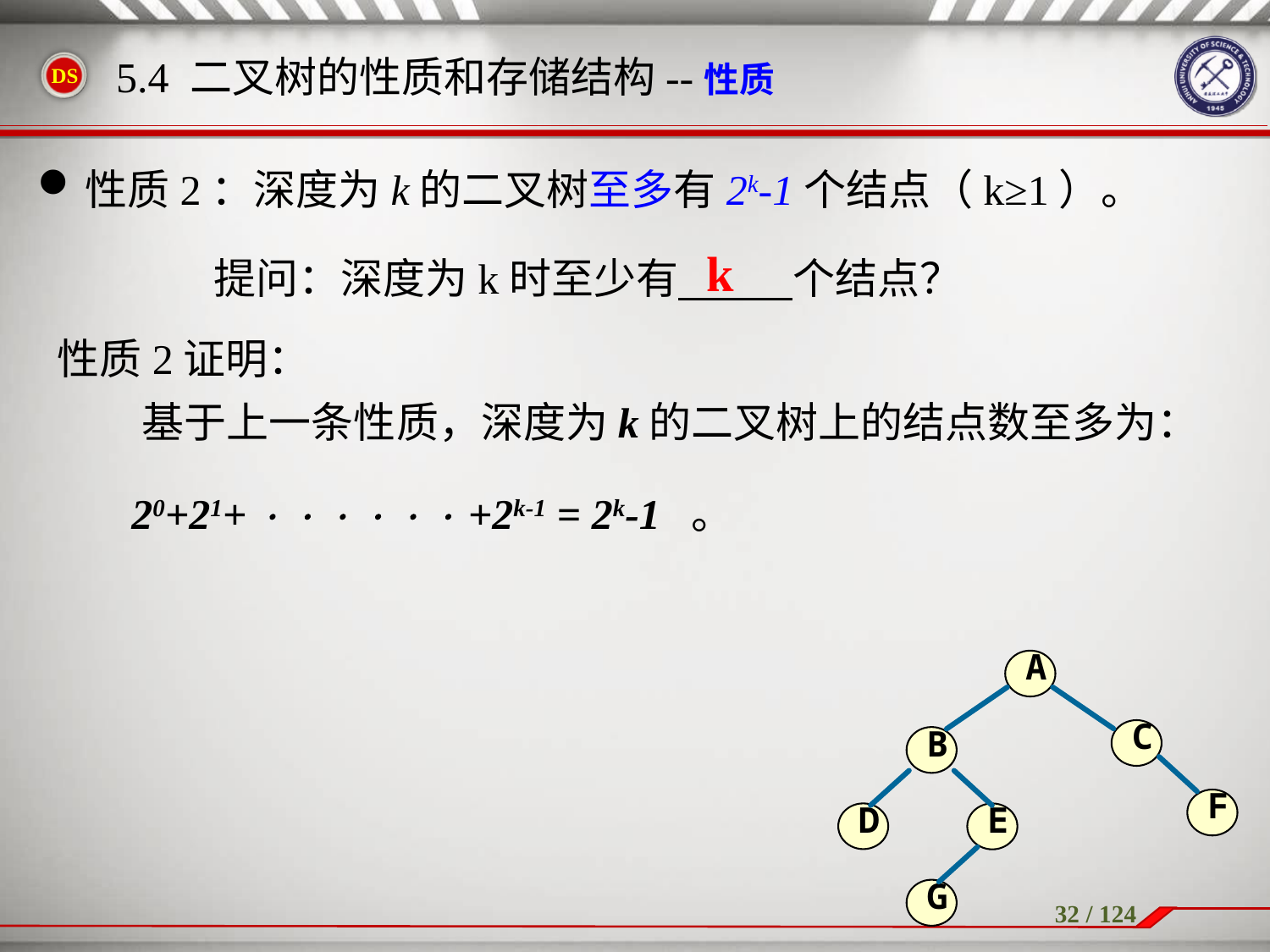

性质2：深度为k的二叉树至多有2k-1个结点（k≥1）。

5.4 二叉树的性质和存储结构--性质
k
提问：深度为k时至少有            个结点？
性质2证明：
　　基于上一条性质，深度为k的二叉树上的结点数至多为：
       20+21+ ⋅ ⋅ ⋅ ⋅ ⋅ ⋅ +2k-1 = 2k-1 。
 A

 C

 B

 F

 D

 E

 G